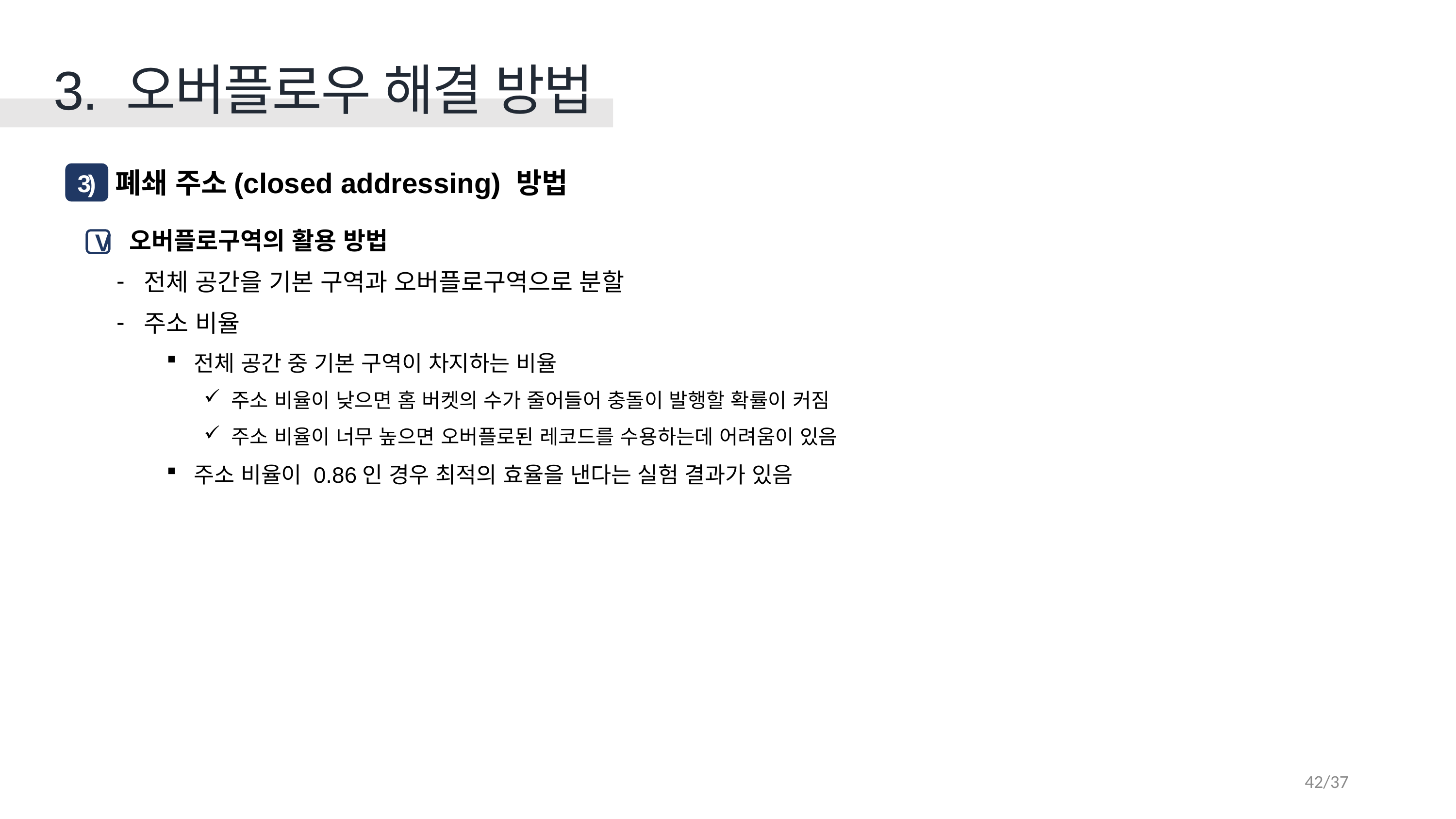

3. 오버플로우 해결 방법

 폐쇄 주소(closed addressing) 방법
3)
 오버플로구역의 활용 방법

전체 공간을 기본 구역과 오버플로구역으로 분할

주소 비율

전체 공간 중 기본 구역이 차지하는 비율

주소 비율이 낮으면 홈 버켓의 수가 줄어들어 충돌이 발행할 확률이 커짐

주소 비율이 너무 높으면 오버플로된 레코드를 수용하는데 어려움이 있음

주소 비율이 0.86인 경우 최적의 효율을 낸다는 실험 결과가 있음

V
42/37